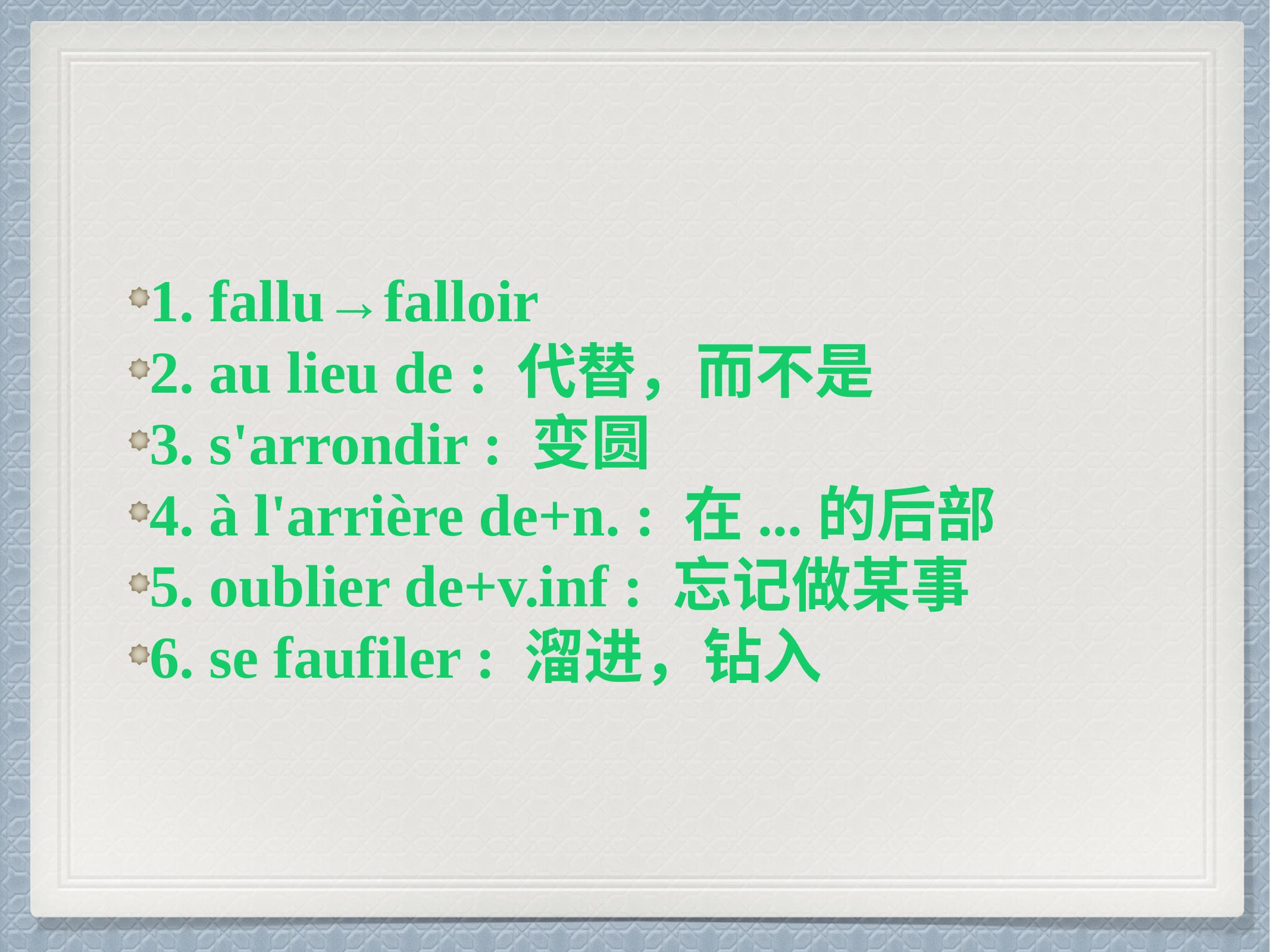

1. fallu→falloir
2. au lieu de : 代替，而不是
3. s'arrondir : 变圆
4. à l'arrière de+n. : 在...的后部
5. oublier de+v.inf : 忘记做某事
6. se faufiler : 溜进，钻入